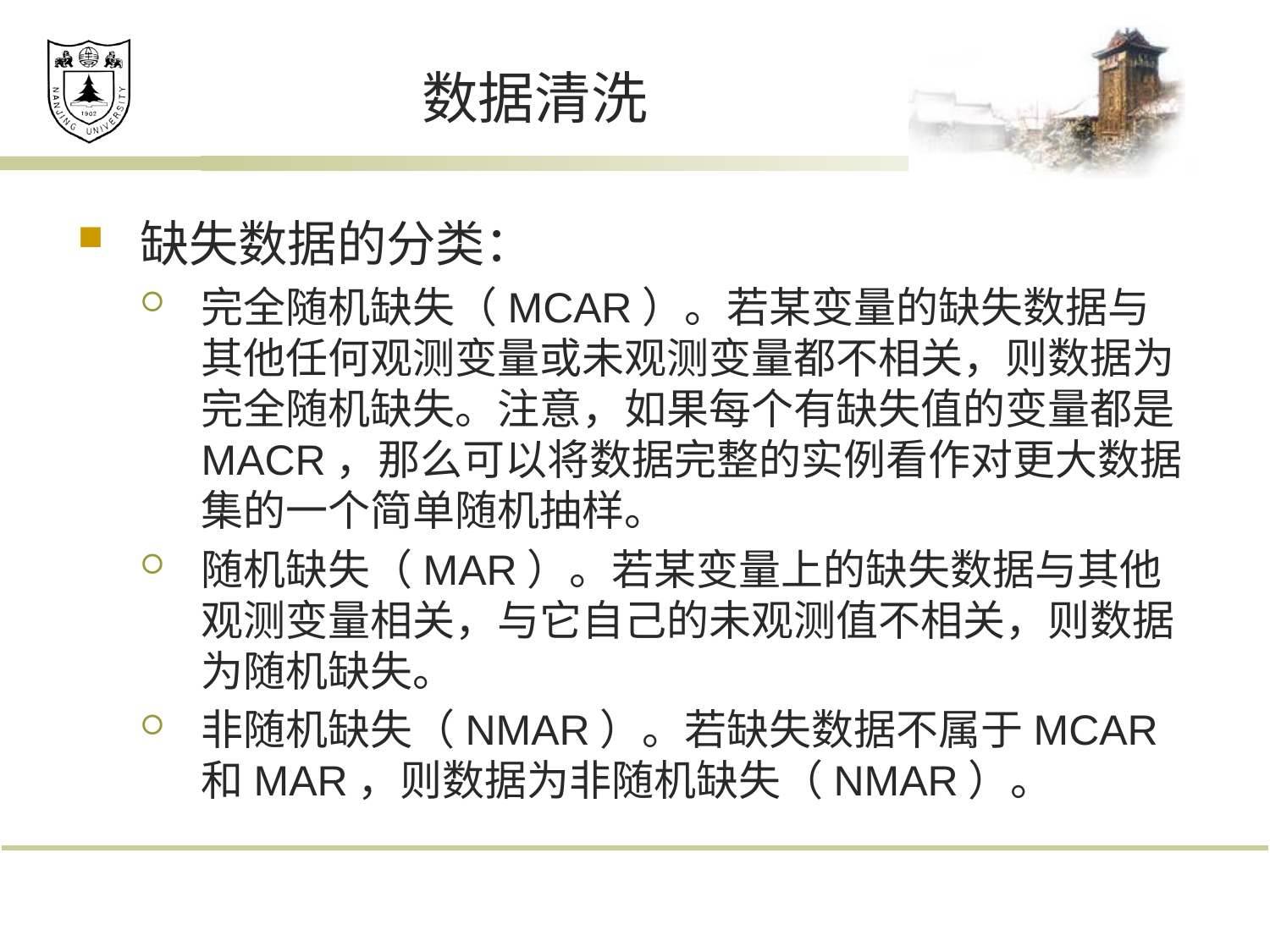

# 数据清洗
缺失数据的分类：
完全随机缺失（MCAR）。若某变量的缺失数据与其他任何观测变量或未观测变量都不相关，则数据为完全随机缺失。注意，如果每个有缺失值的变量都是MACR，那么可以将数据完整的实例看作对更大数据集的一个简单随机抽样。
随机缺失（MAR）。若某变量上的缺失数据与其他观测变量相关，与它自己的未观测值不相关，则数据为随机缺失。
非随机缺失（NMAR）。若缺失数据不属于MCAR和MAR，则数据为非随机缺失（NMAR）。